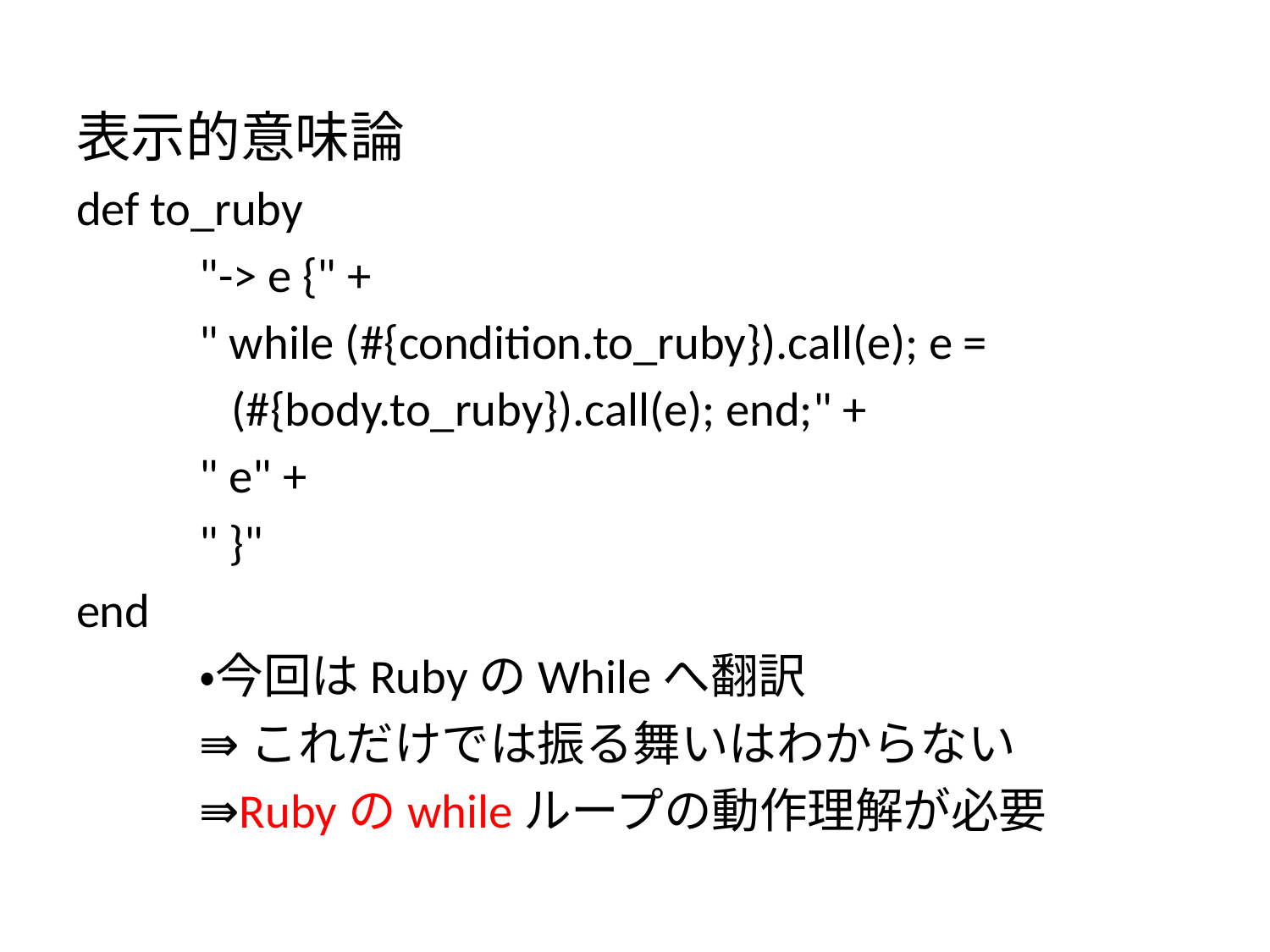

表示的意味論
def to_ruby
	"-> e {" +
	" while (#{condition.to_ruby}).call(e); e =
	   (#{body.to_ruby}).call(e); end;" +
	" e" +
	" }"
end
	・今回はRubyのWhileへ翻訳
	⇛これだけでは振る舞いはわからない
	⇛Rubyのwhileループの動作理解が必要